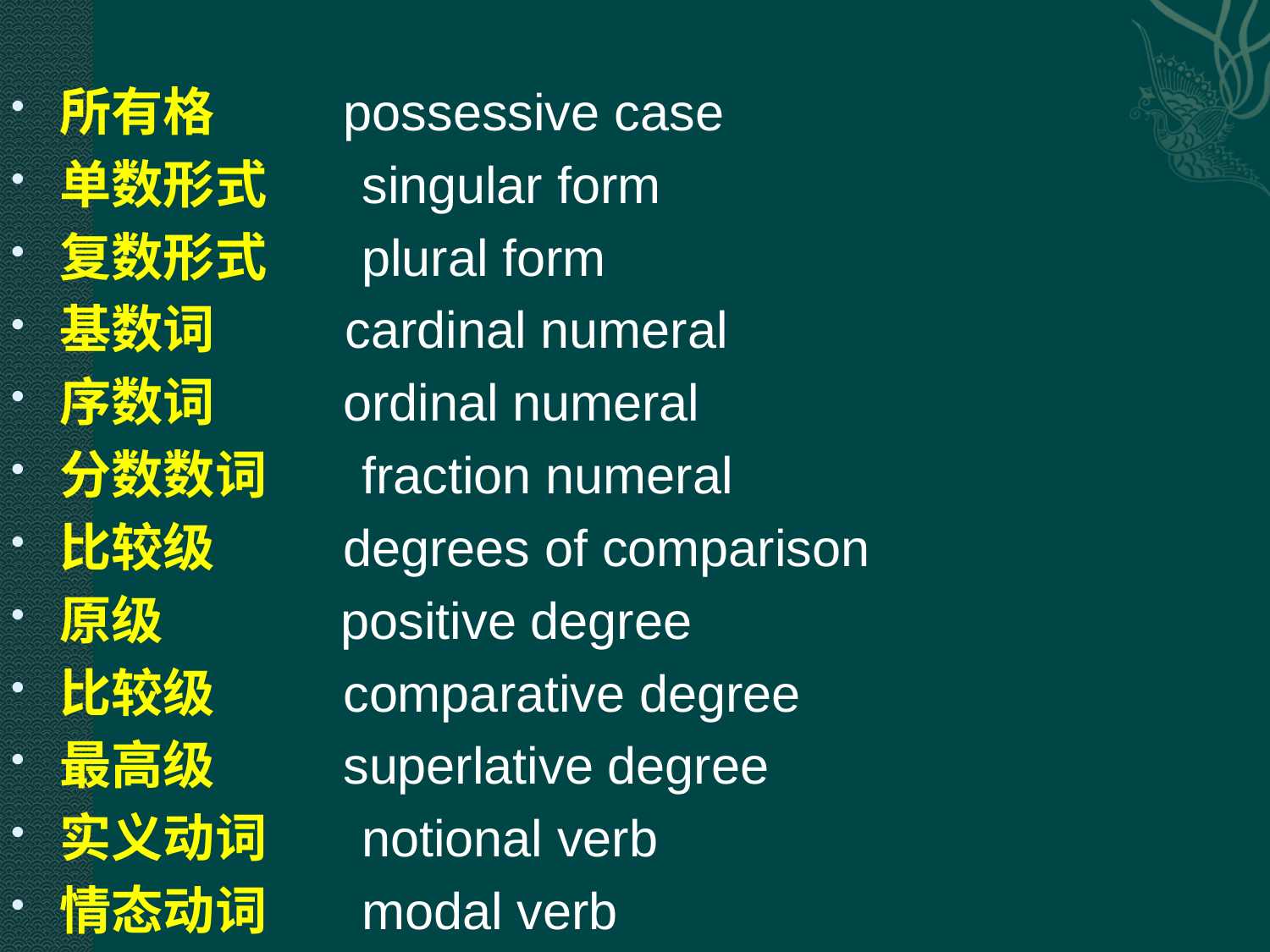

所有格          possessive case
单数形式       singular form
复数形式       plural form
基数词          cardinal numeral
序数词          ordinal numeral
分数数词       fraction numeral
比较级          degrees of comparison
原级              positive degree
比较级          comparative degree
最高级          superlative degree
实义动词       notional verb
情态动词       modal verb